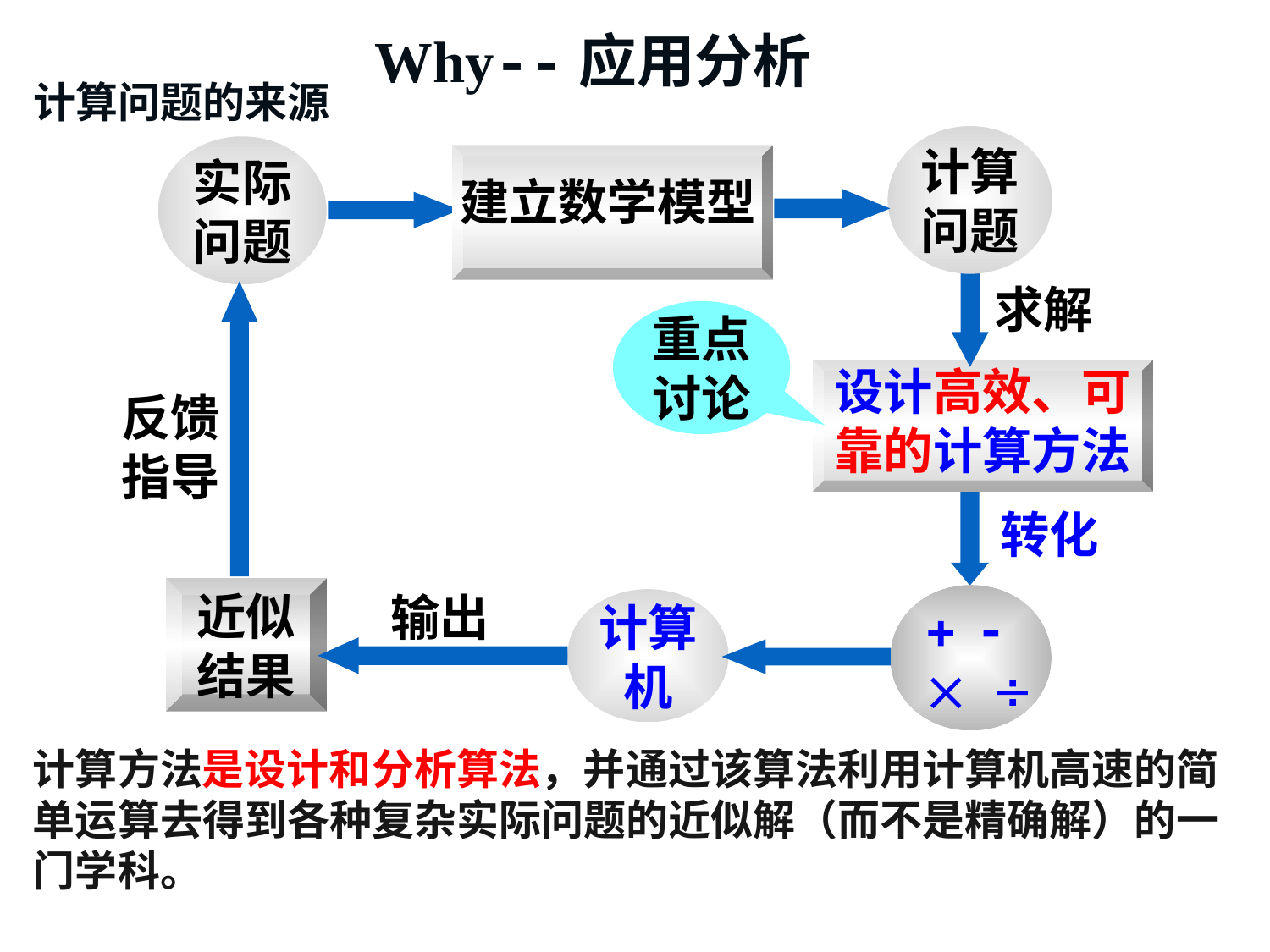

# Why--应用分析
计算问题的来源
计算
问题

实际
问题

建立数学模型
求解

重点讨论

设计高效、可
靠的计算方法
反馈指导

+  −
×  ÷
转化
近似
结果

输出
计算
机

计算方法是设计和分析算法，并通过该算法利用计算机高速的简单运算去得到各种复杂实际问题的近似解（而不是精确解）的一门学科。